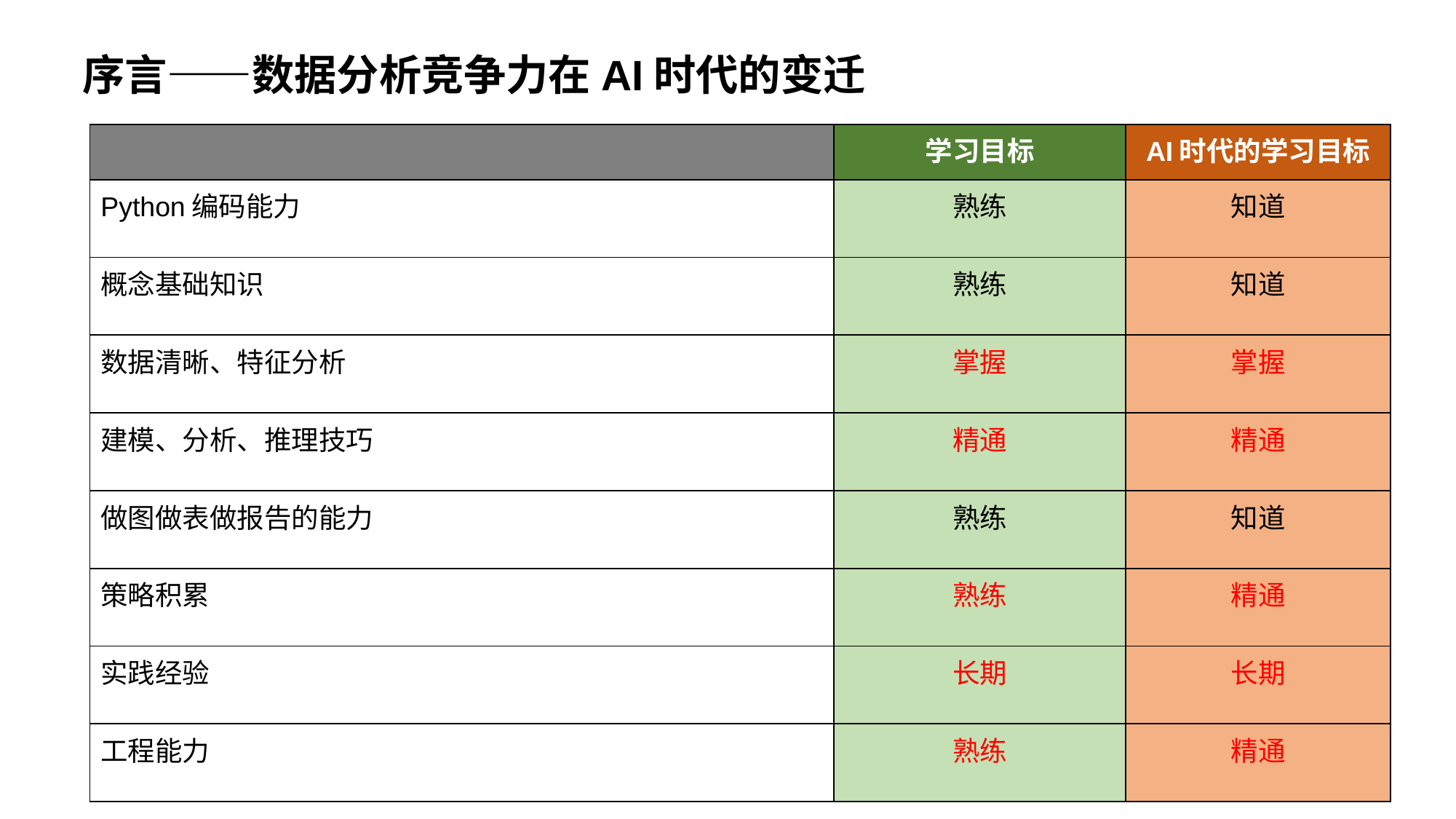

序言——数据分析竞争力在AI时代的变迁
|  | 学习目标 | AI时代的学习目标 |
| --- | --- | --- |
| Python编码能力 | 熟练 | 知道 |
| 概念基础知识 | 熟练 | 知道 |
| 数据清晰、特征分析 | 掌握 | 掌握 |
| 建模、分析、推理技巧 | 精通 | 精通 |
| 做图做表做报告的能力 | 熟练 | 知道 |
| 策略积累 | 熟练 | 精通 |
| 实践经验 | 长期 | 长期 |
| 工程能力 | 熟练 | 精通 |